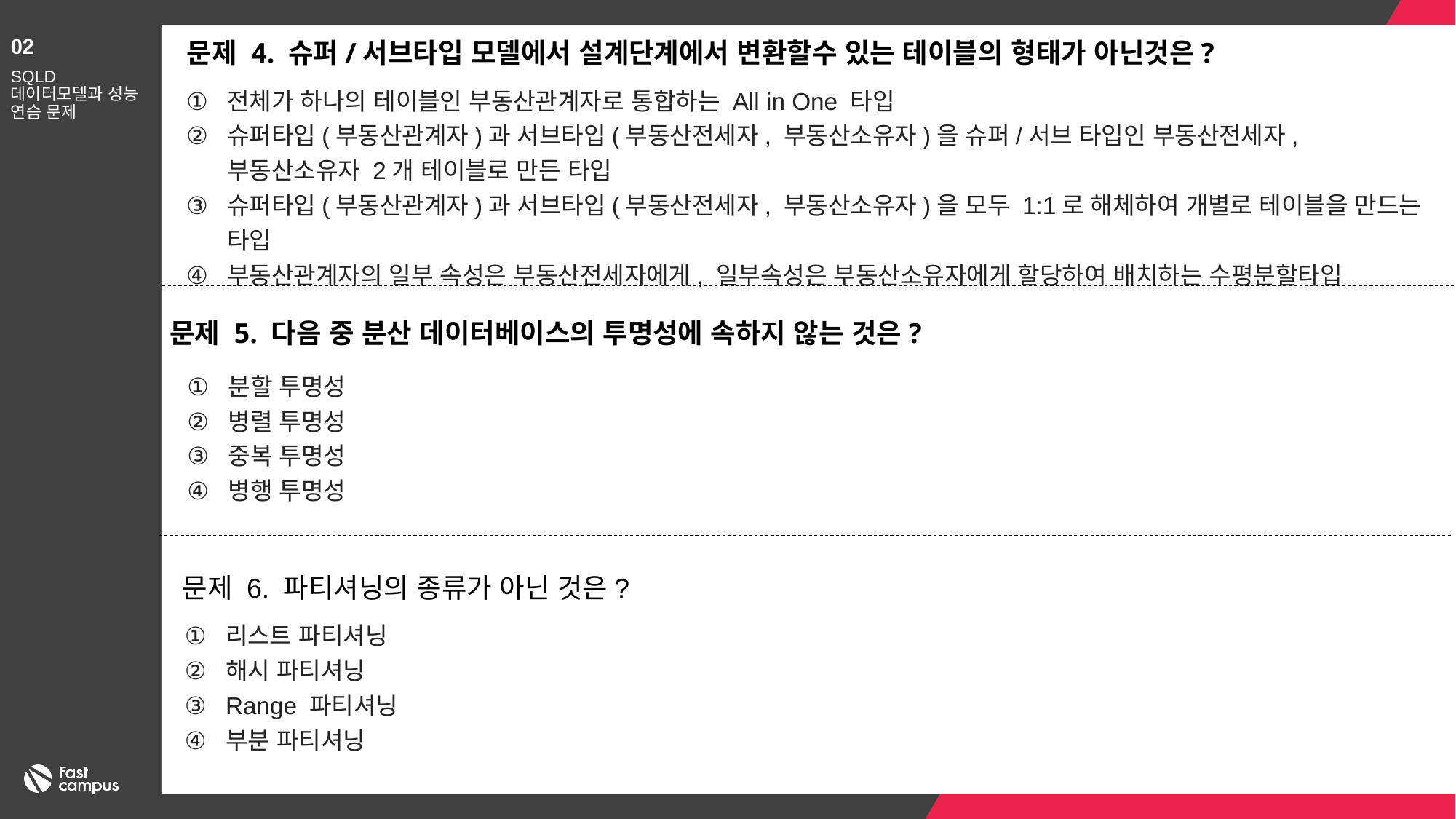

02
문제 4. 슈퍼/서브타입 모델에서 설계단계에서 변환할수 있는 테이블의 형태가 아닌것은?
SQLD
데이터모델과 성능
연슴 문제

전체가 하나의 테이블인 부동산관계자로 통합하는 All in One 타입
슈퍼타입(부동산관계자)과 서브타입(부동산전세자, 부동산소유자)을 슈퍼/서브 타입인 부동산전세자, 부동산소유자 2개 테이블로 만든 타입
슈퍼타입(부동산관계자)과 서브타입(부동산전세자, 부동산소유자)을 모두 1:1로 해체하여 개별로 테이블을 만드는 타입
부동산관계자의 일부 속성은 부동산전세자에게, 일부속성은 부동산소유자에게 할당하여 배치하는 수평분할타입
문제 5. 다음 중 분산 데이터베이스의 투명성에 속하지 않는 것은?
분할 투명성
병렬 투명성
중복 투명성
병행 투명성
문제 6. 파티셔닝의 종류가 아닌 것은?
리스트 파티셔닝
해시 파티셔닝
Range 파티셔닝
부분 파티셔닝